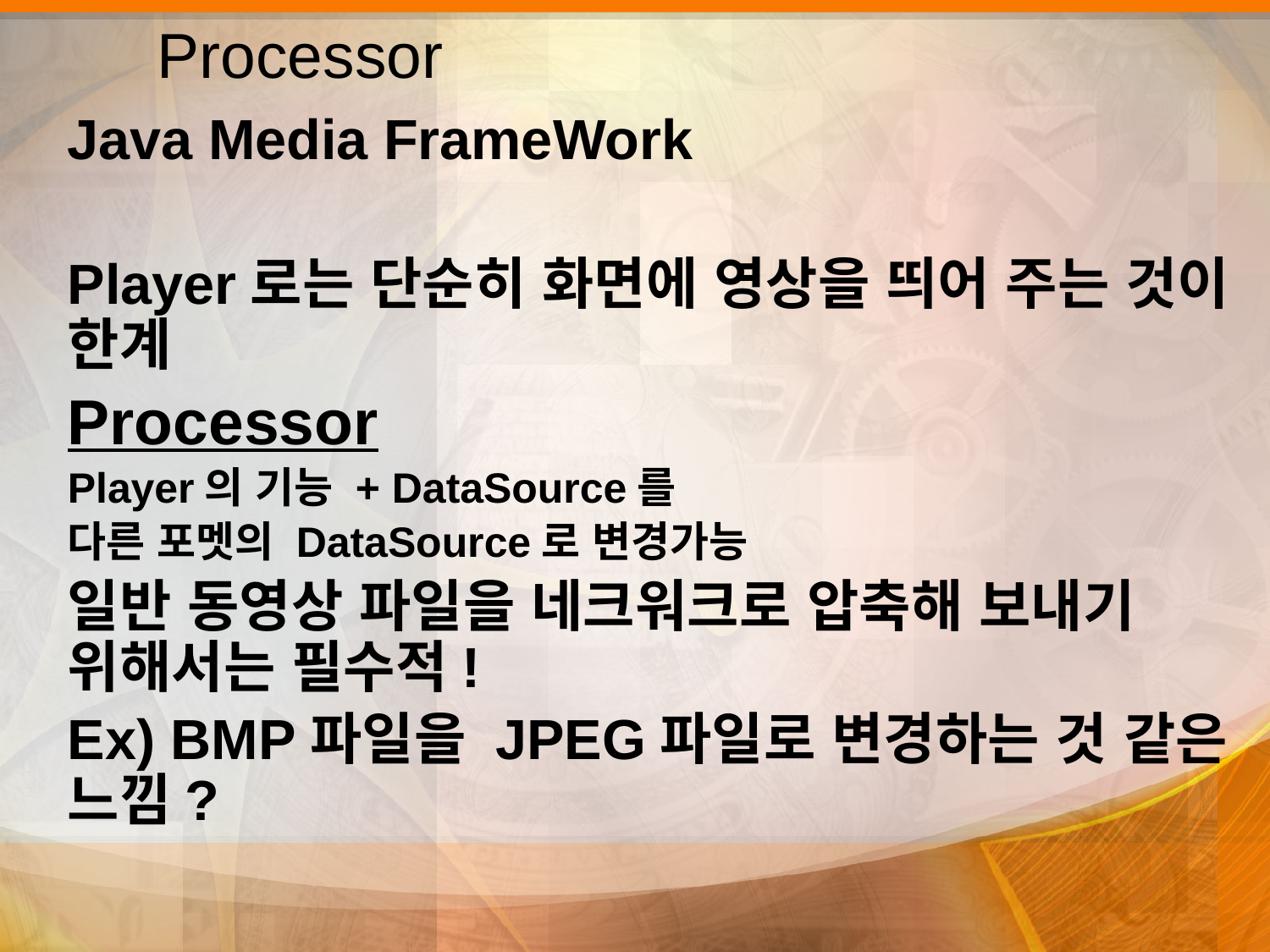

# Processor
Java Media FrameWork

Player로는 단순히 화면에 영상을 띄어 주는 것이 한계
Processor
Player의 기능 + DataSource를
다른 포멧의 DataSource로 변경가능
일반 동영상 파일을 네크워크로 압축해 보내기 위해서는 필수적!
Ex) BMP파일을 JPEG파일로 변경하는 것 같은 느낌?